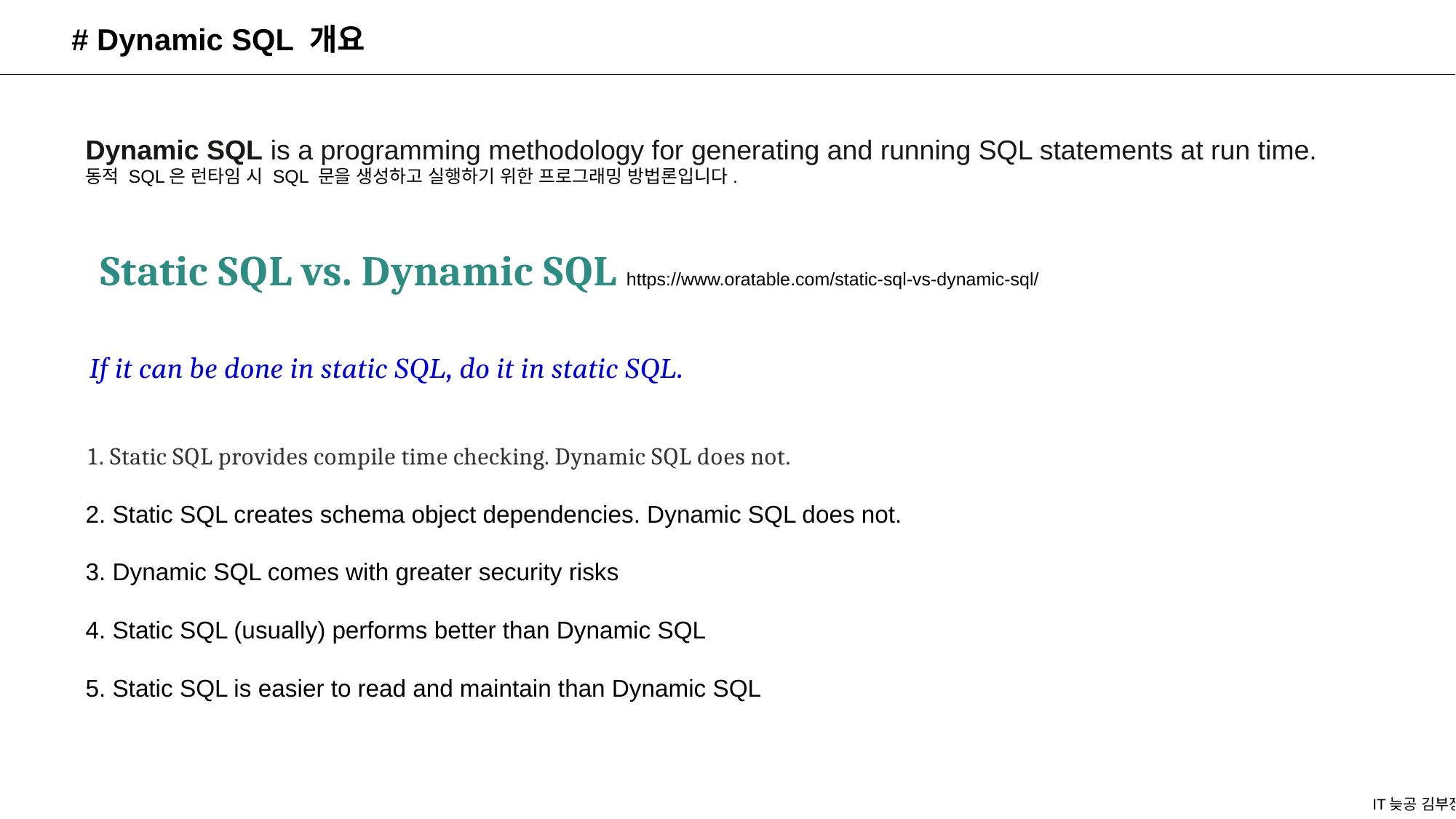

# Dynamic SQL 개요
Dynamic SQL is a programming methodology for generating and running SQL statements at run time.
동적 SQL은 런타임 시 SQL 문을 생성하고 실행하기 위한 프로그래밍 방법론입니다.
Static SQL vs. Dynamic SQL https://www.oratable.com/static-sql-vs-dynamic-sql/
If it can be done in static SQL, do it in static SQL.
1. Static SQL provides compile time checking. Dynamic SQL does not.

2. Static SQL creates schema object dependencies. Dynamic SQL does not.

3. Dynamic SQL comes with greater security risks

4. Static SQL (usually) performs better than Dynamic SQL

5. Static SQL is easier to read and maintain than Dynamic SQL
IT늦공 김부장